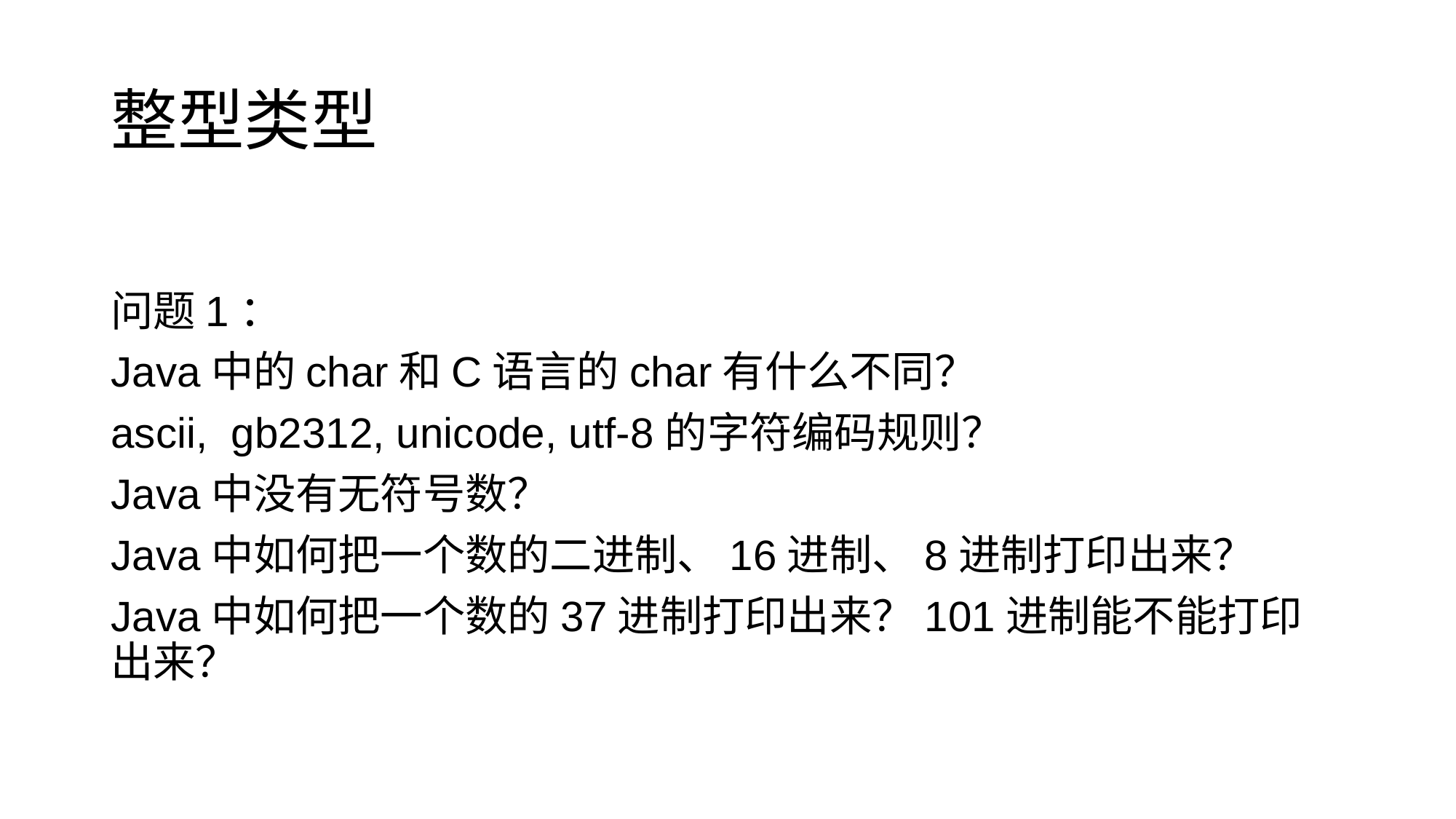

# 整型类型

问题1：
Java中的char和C语言的char有什么不同？
ascii,  gb2312, unicode, utf-8的字符编码规则？
Java中没有无符号数？
Java中如何把一个数的二进制、16进制、8进制打印出来？
Java中如何把一个数的37进制打印出来？101进制能不能打印出来？